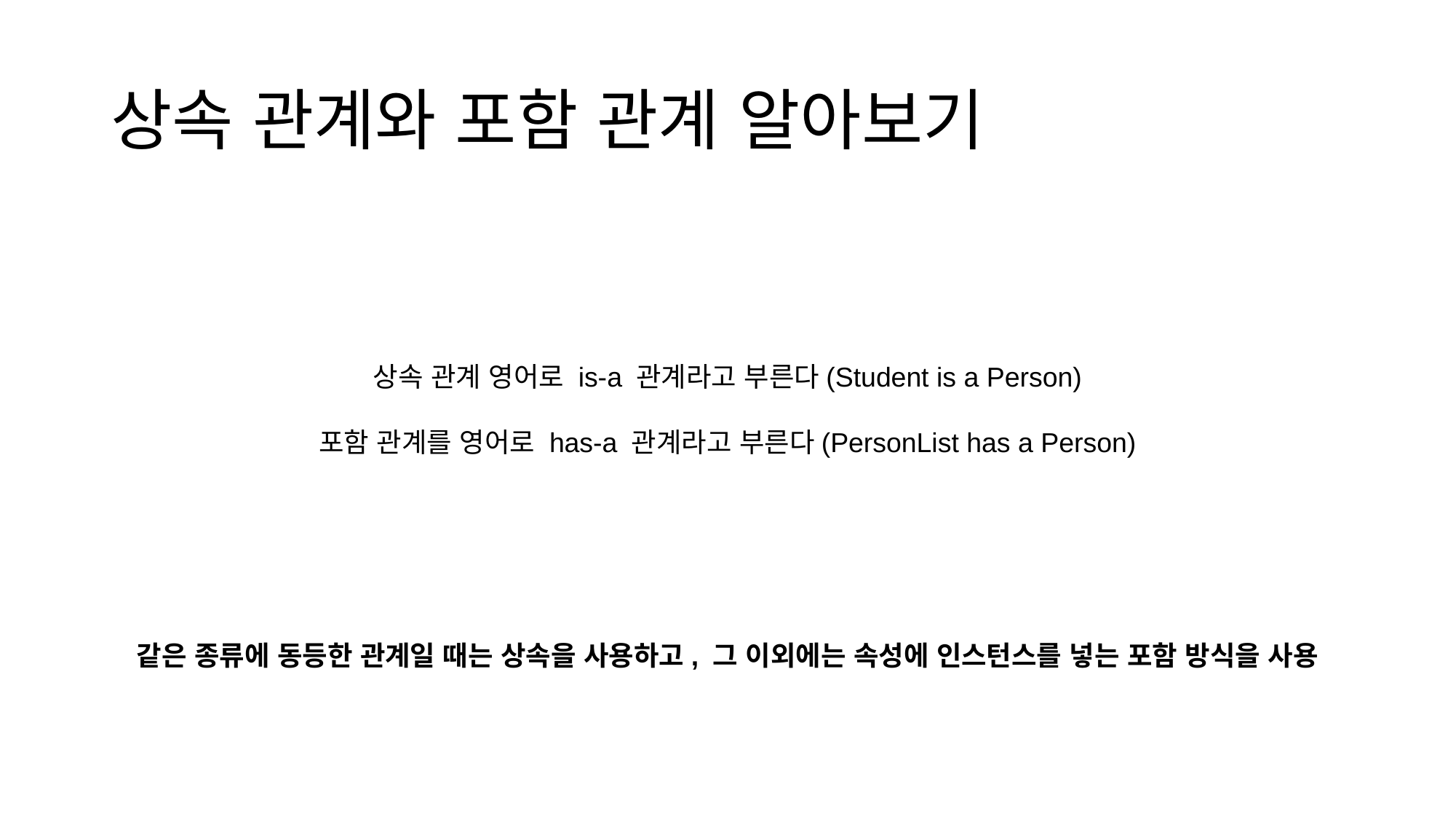

# 상속 관계와 포함 관계 알아보기
상속 관계 영어로 is-a 관계라고 부른다(Student is a Person)

포함 관계를 영어로 has-a 관계라고 부른다(PersonList has a Person)
같은 종류에 동등한 관계일 때는 상속을 사용하고, 그 이외에는 속성에 인스턴스를 넣는 포함 방식을 사용